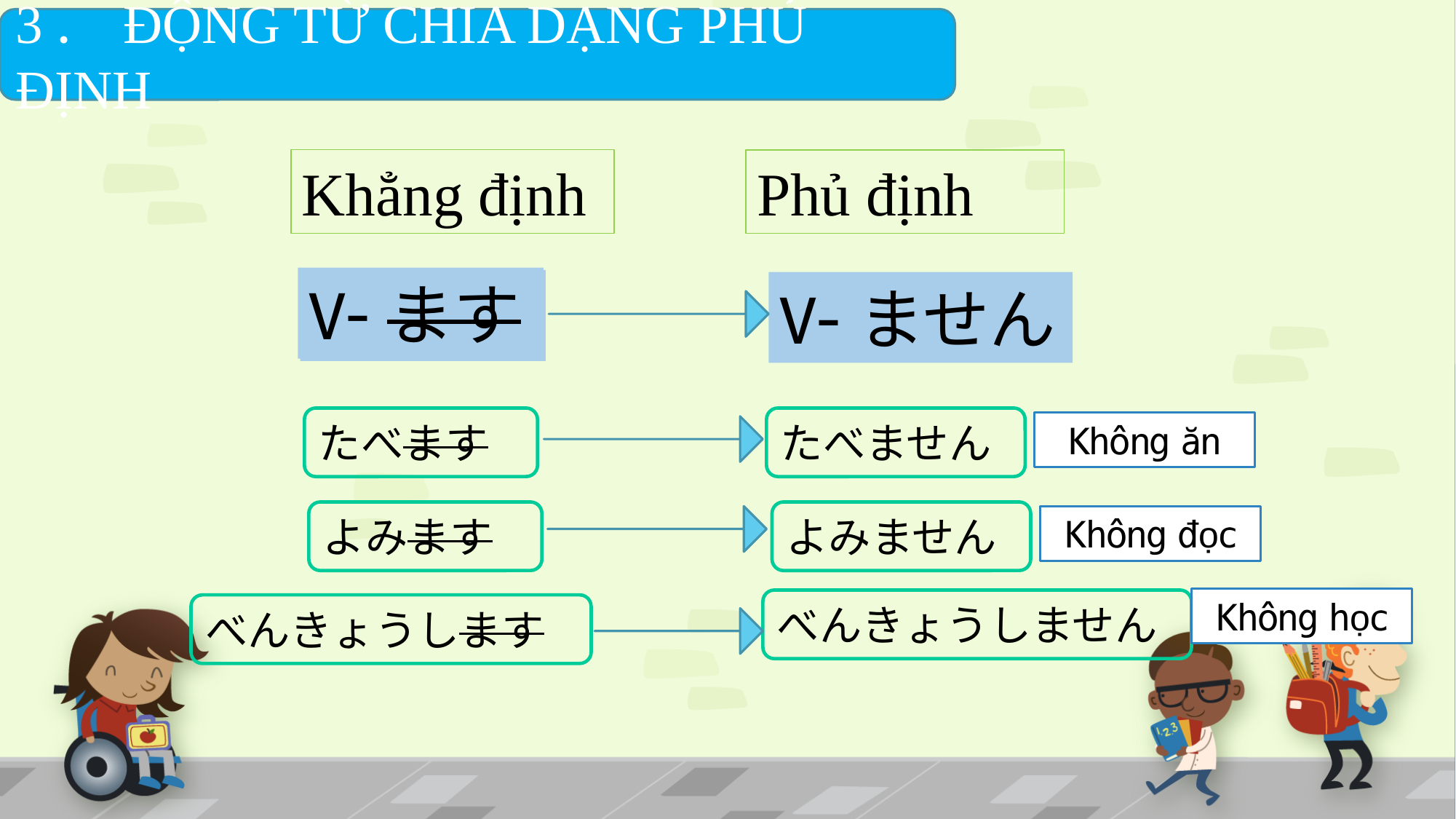

3．ĐỘNG TỪ CHIA DẠNG PHỦ ĐỊNH
Khẳng định
Phủ định
V-ます
V-ます
V-ません

たべます
たべません
Không ăn

よみます
よみません

Không đọc
Không học
べんきょうしません
べんきょうします